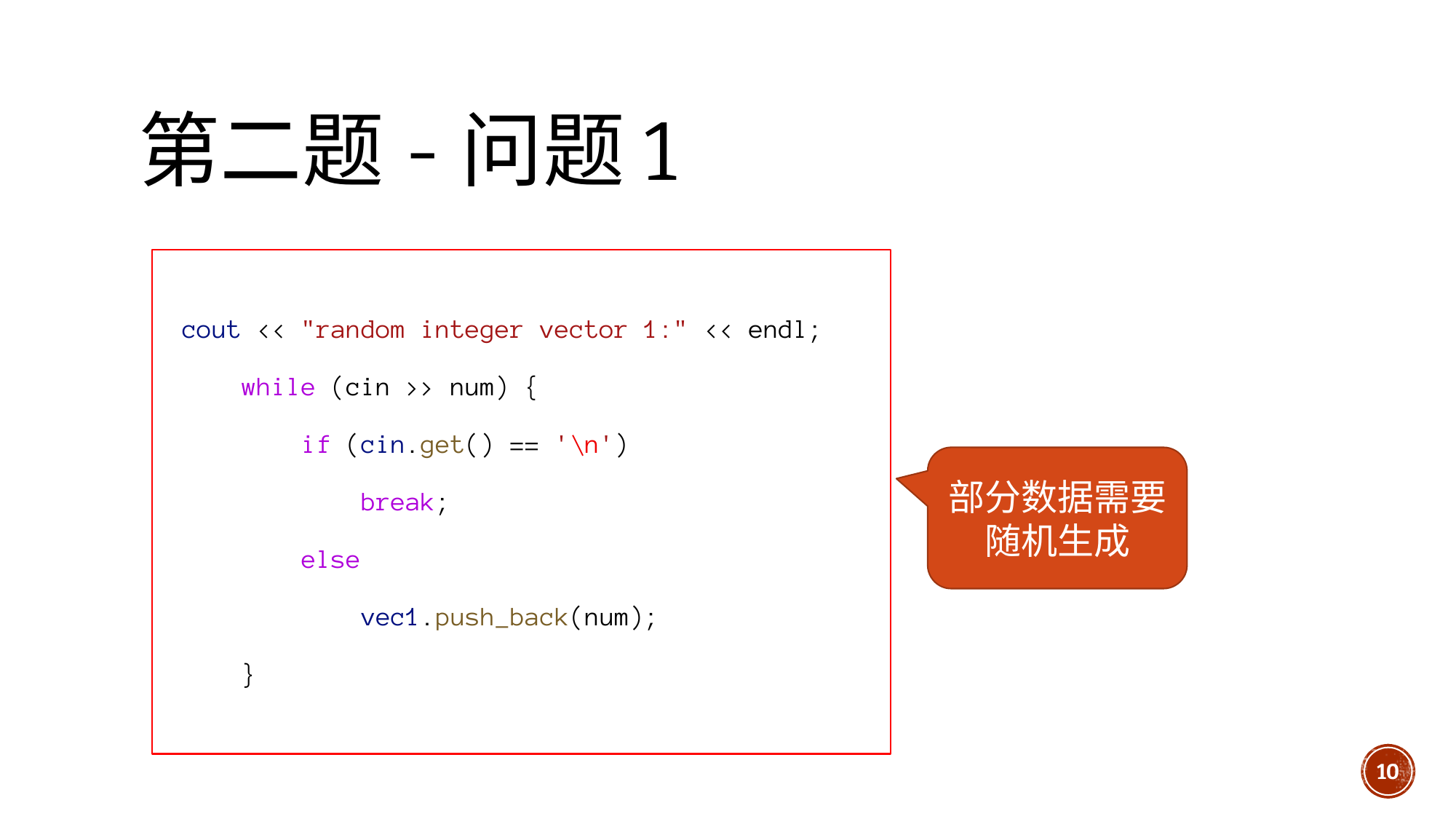

# 第二题-问题1

cout << "random integer vector 1:" << endl;
    while (cin >> num) {
        if (cin.get() == '\n')
            break;
        else
            vec1.push_back(num);
    }
部分数据需要随机生成
10